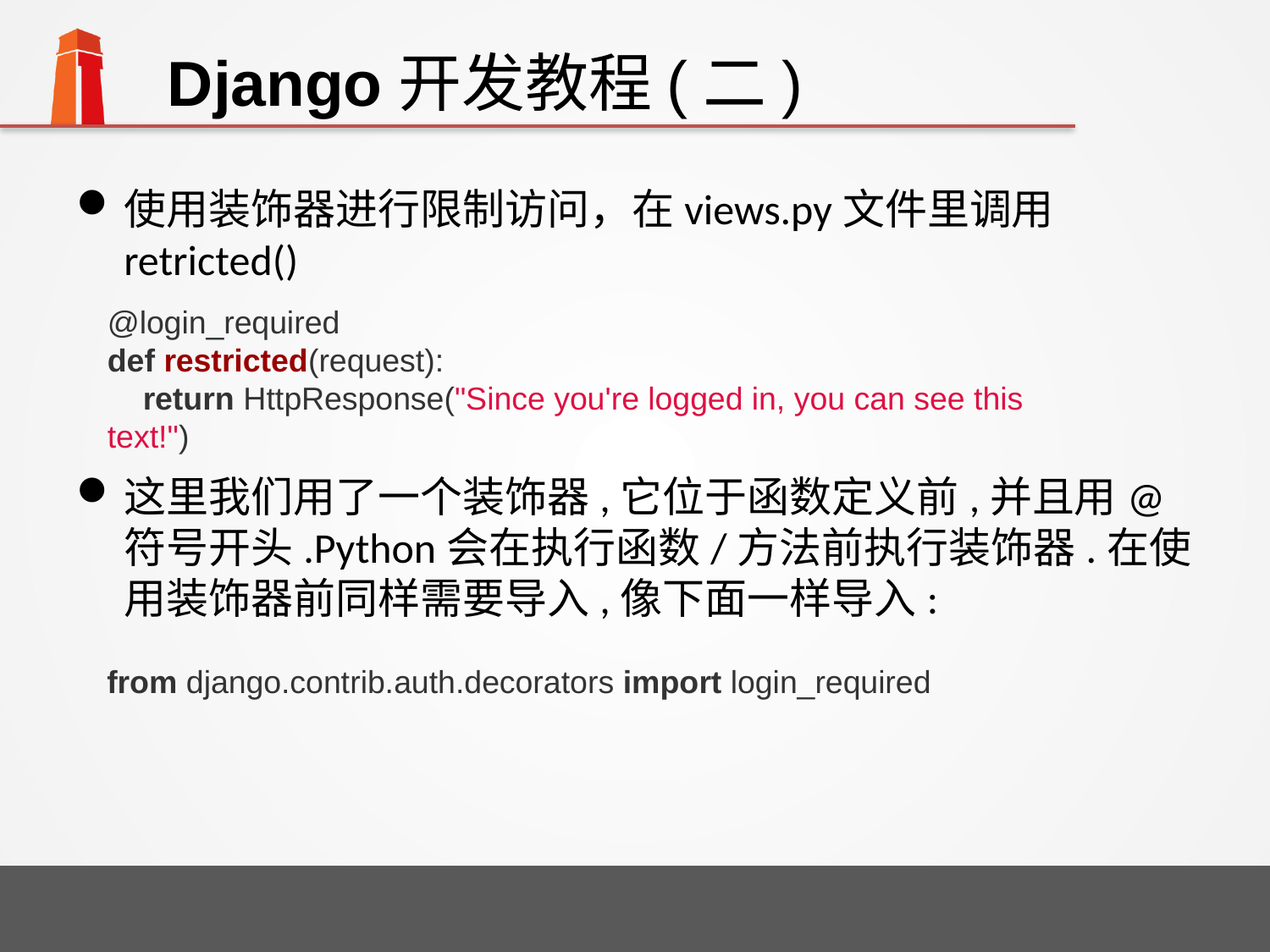

# Django开发教程(二)
使用装饰器进行限制访问，在views.py文件里调用retricted()

这里我们用了一个装饰器,它位于函数定义前,并且用@符号开头.Python会在执行函数/方法前执行装饰器.在使用装饰器前同样需要导入,像下面一样导入:
@login_required
def restricted(request):
    return HttpResponse("Since you're logged in, you can see this text!")
from django.contrib.auth.decorators import login_required